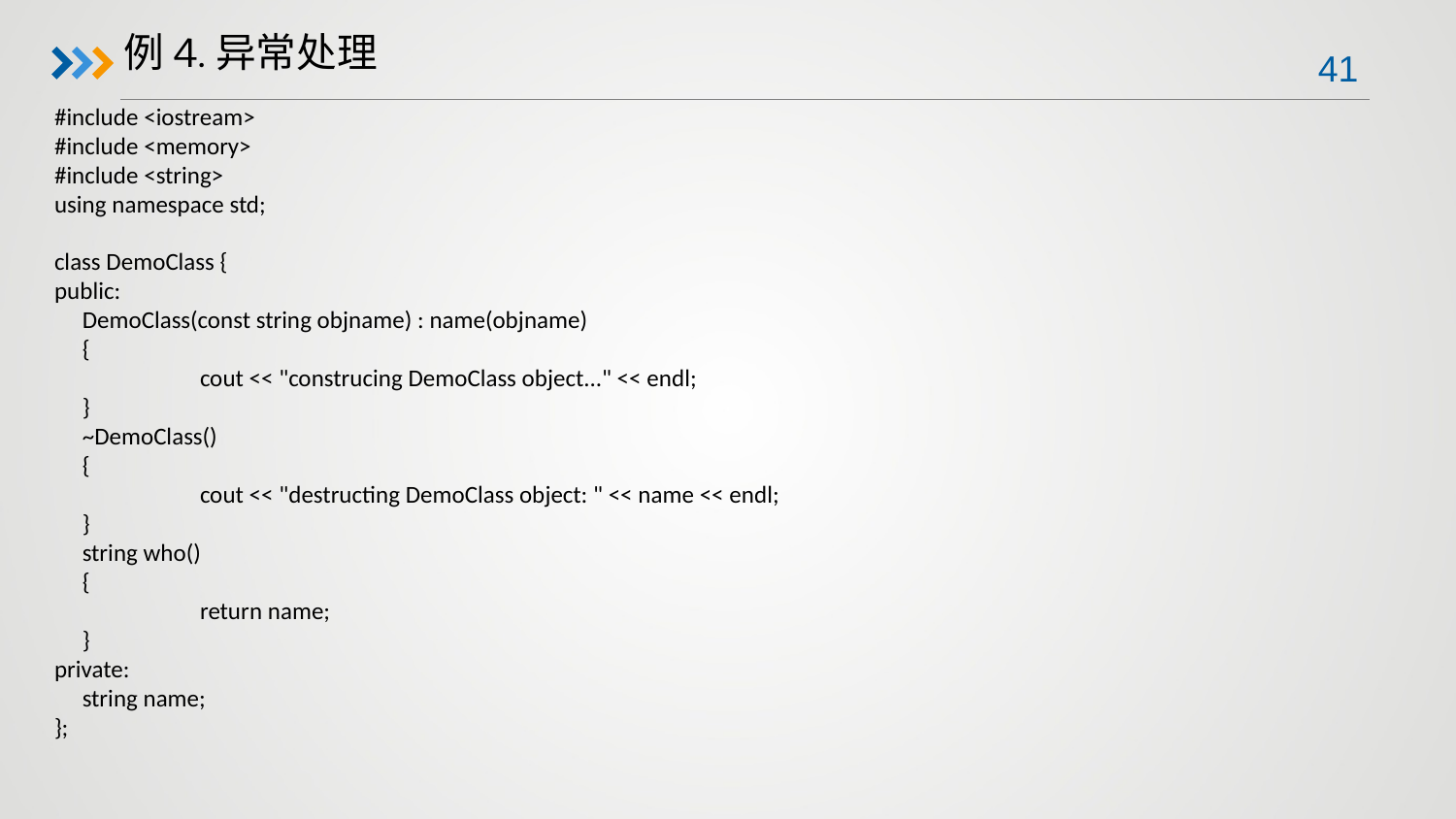

例4.异常处理

#include <iostream>
#include <memory>
#include <string>
using namespace std;

class DemoClass {
public:
     DemoClass(const string objname) : name(objname)
     {
	cout << "construcing DemoClass object..." << endl;
     }
     ~DemoClass()
     {
	cout << "destructing DemoClass object: " << name << endl;
     }
     string who()
     {
	return name;
     }
private:
     string name;
};